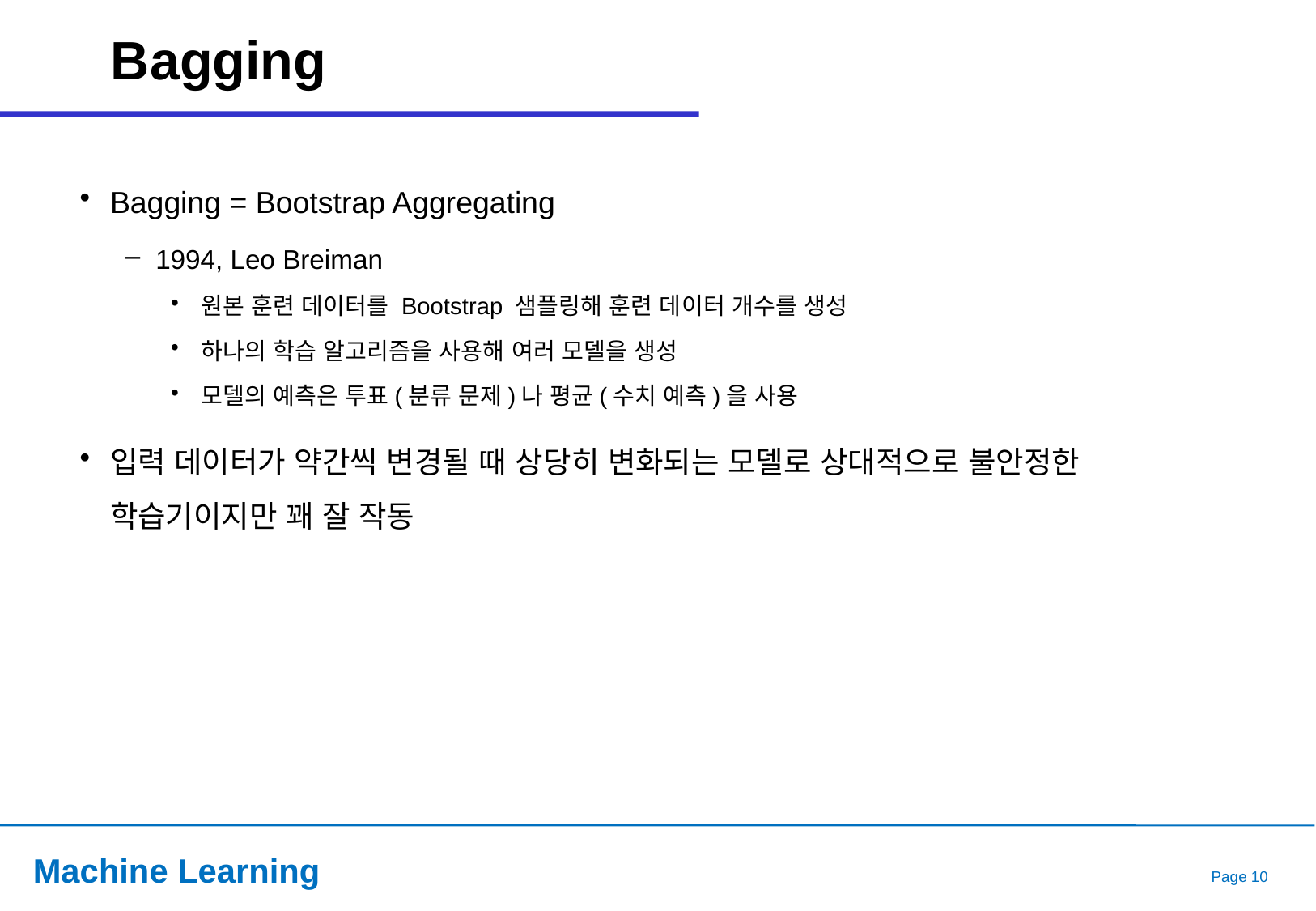

# Bagging
Bagging = Bootstrap Aggregating
1994, Leo Breiman
원본 훈련 데이터를 Bootstrap 샘플링해 훈련 데이터 개수를 생성
하나의 학습 알고리즘을 사용해 여러 모델을 생성
모델의 예측은 투표(분류 문제)나 평균(수치 예측)을 사용
입력 데이터가 약간씩 변경될 때 상당히 변화되는 모델로 상대적으로 불안정한 학습기이지만 꽤 잘 작동

Page 10